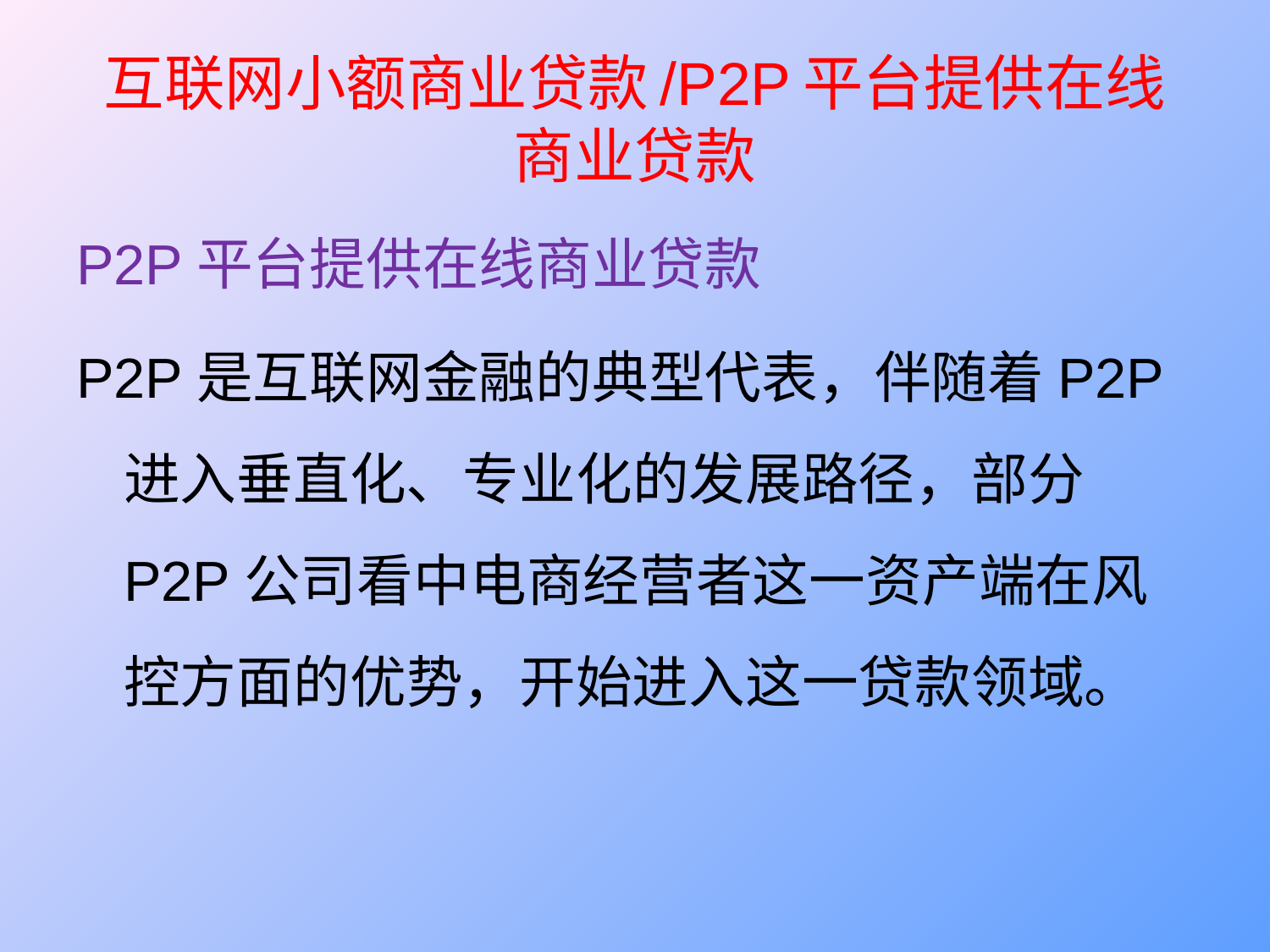

# 互联网小额商业贷款/P2P平台提供在线商业贷款
P2P平台提供在线商业贷款
P2P是互联网金融的典型代表，伴随着P2P进入垂直化、专业化的发展路径，部分P2P公司看中电商经营者这一资产端在风控方面的优势，开始进入这一贷款领域。